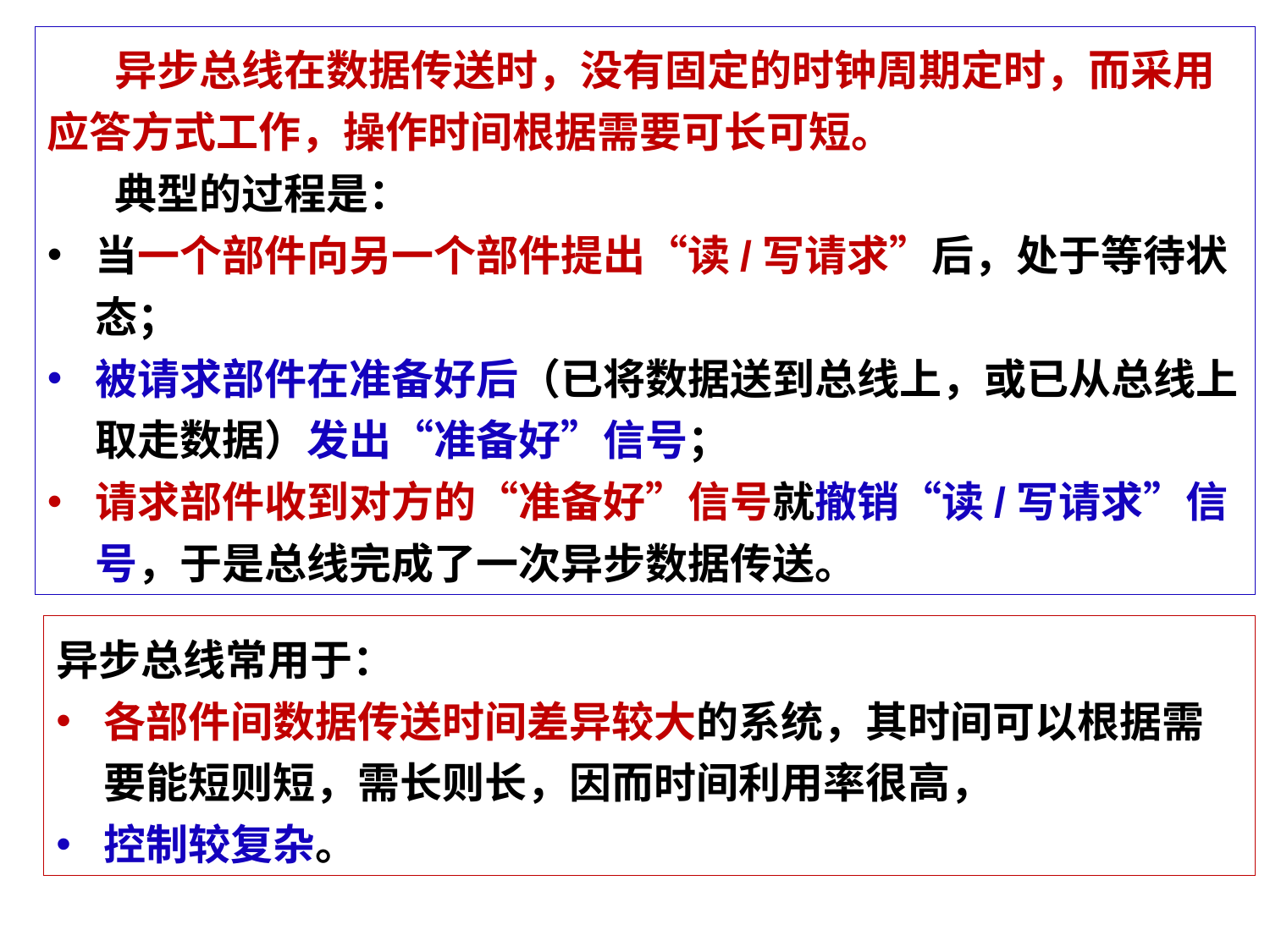

异步总线在数据传送时，没有固定的时钟周期定时，而采用应答方式工作，操作时间根据需要可长可短。
      典型的过程是：
当一个部件向另一个部件提出“读/写请求”后，处于等待状态；
被请求部件在准备好后（已将数据送到总线上，或已从总线上取走数据）发出“准备好”信号；
请求部件收到对方的“准备好”信号就撤销“读/写请求”信号，于是总线完成了一次异步数据传送。
异步总线常用于：
各部件间数据传送时间差异较大的系统，其时间可以根据需要能短则短，需长则长，因而时间利用率很高，
控制较复杂。
145